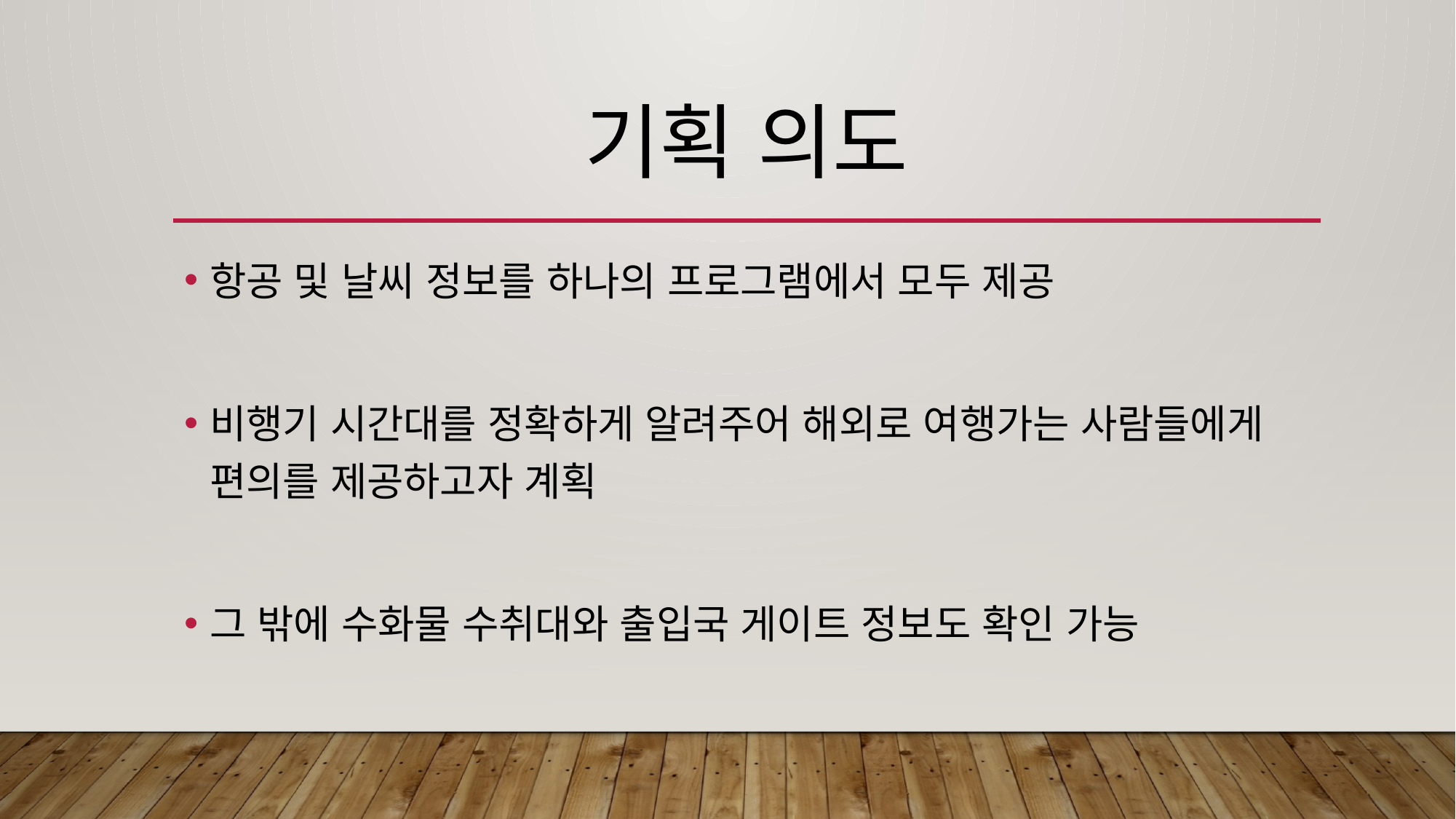

# 기획 의도
항공 및 날씨 정보를 하나의 프로그램에서 모두 제공

비행기 시간대를 정확하게 알려주어 해외로 여행가는 사람들에게 편의를 제공하고자 계획

그 밖에 수화물 수취대와 출입국 게이트 정보도 확인 가능